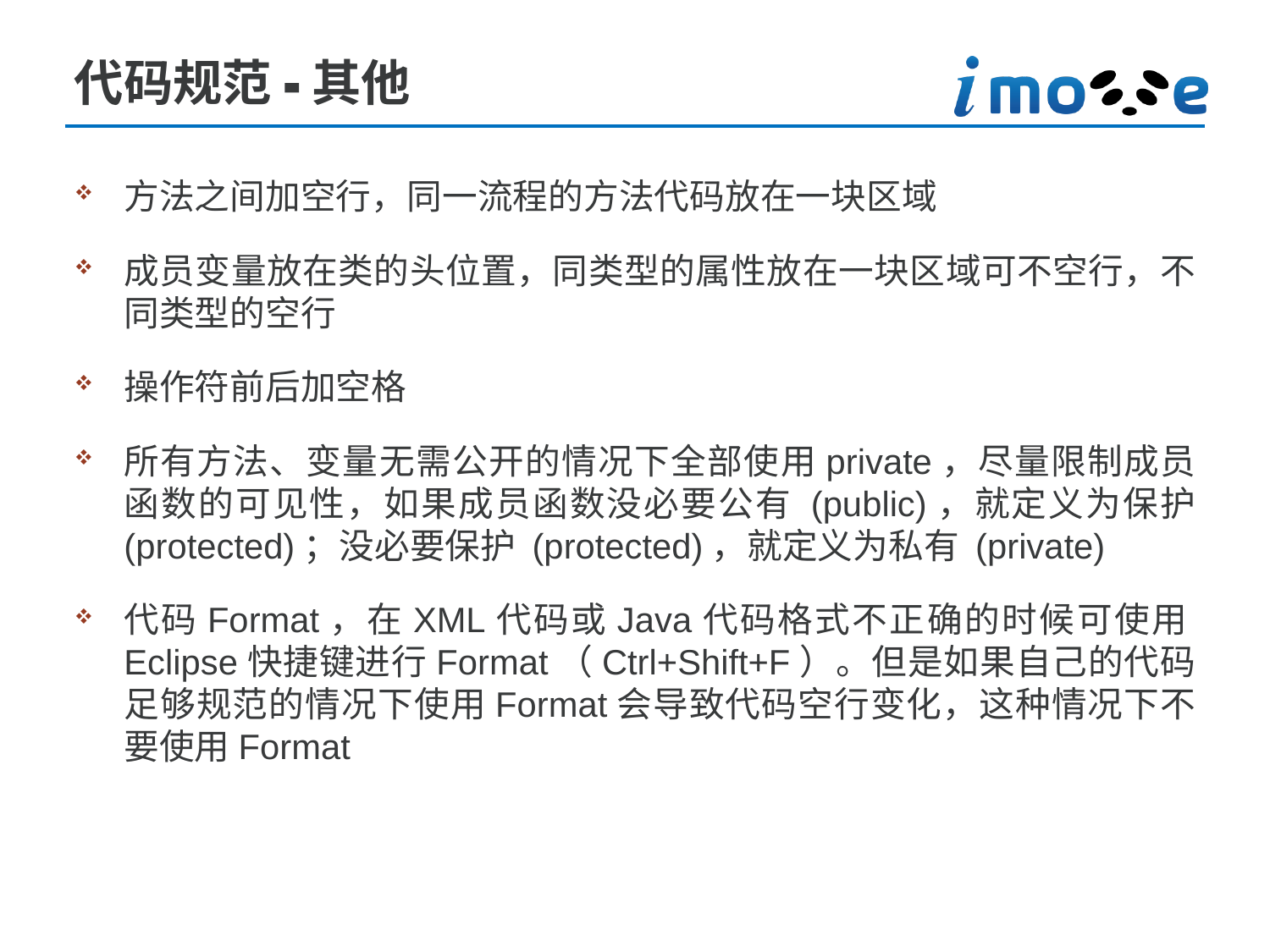

# 代码规范-其他
方法之间加空行，同一流程的方法代码放在一块区域
成员变量放在类的头位置，同类型的属性放在一块区域可不空行，不同类型的空行
操作符前后加空格
所有方法、变量无需公开的情况下全部使用private，尽量限制成员函数的可见性，如果成员函数没必要公有 (public)，就定义为保护 (protected)；没必要保护 (protected)，就定义为私有 (private)
代码Format，在XML代码或Java代码格式不正确的时候可使用Eclipse快捷键进行Format（Ctrl+Shift+F）。但是如果自己的代码足够规范的情况下使用Format会导致代码空行变化，这种情况下不要使用Format